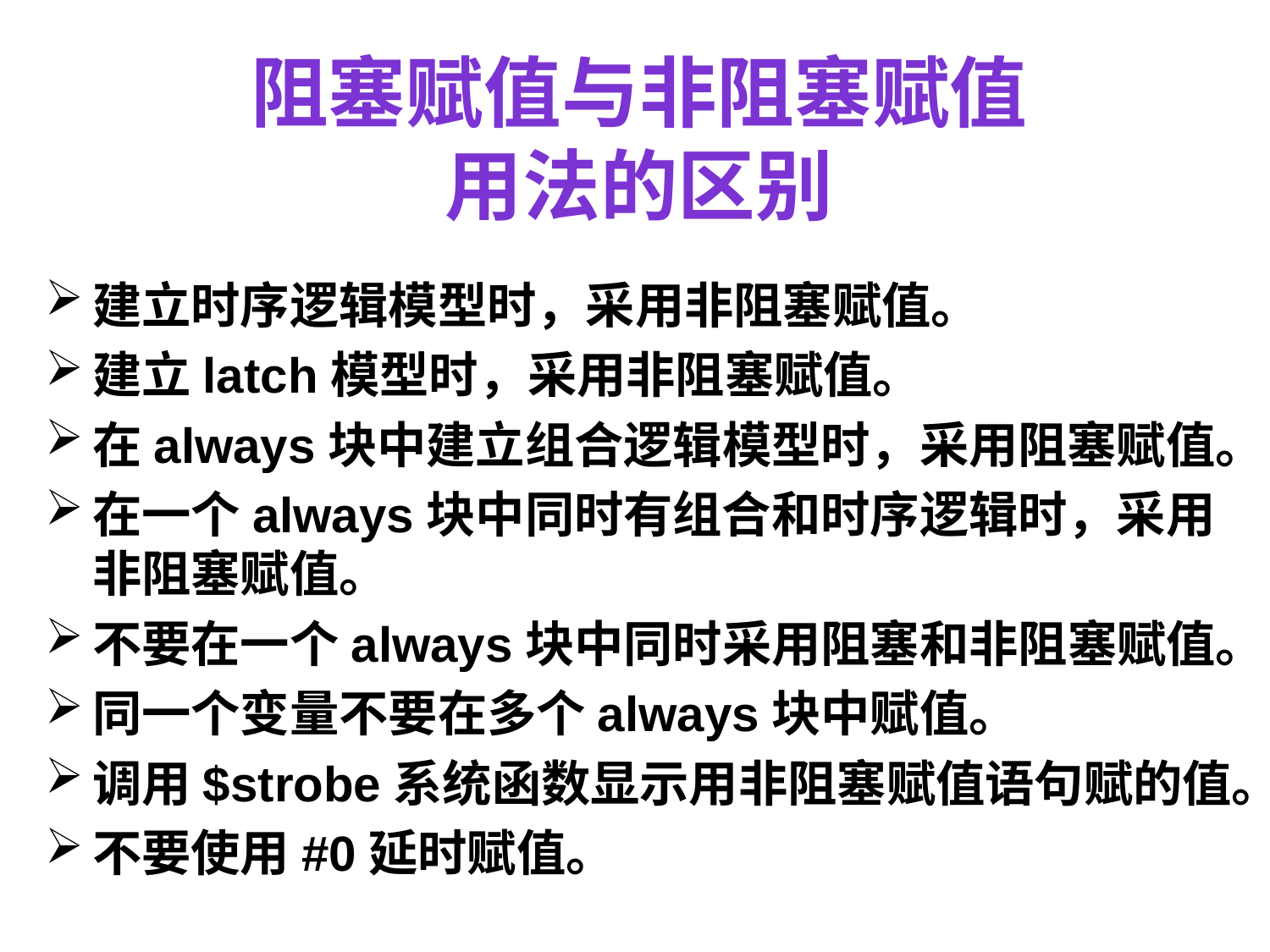

# 阻塞赋值与非阻塞赋值 用法的区别
建立时序逻辑模型时，采用非阻塞赋值。
建立latch模型时，采用非阻塞赋值。
在always块中建立组合逻辑模型时，采用阻塞赋值。
在一个always块中同时有组合和时序逻辑时，采用非阻塞赋值。
不要在一个always块中同时采用阻塞和非阻塞赋值。
同一个变量不要在多个always块中赋值。
调用$strobe系统函数显示用非阻塞赋值语句赋的值。
不要使用#0延时赋值。